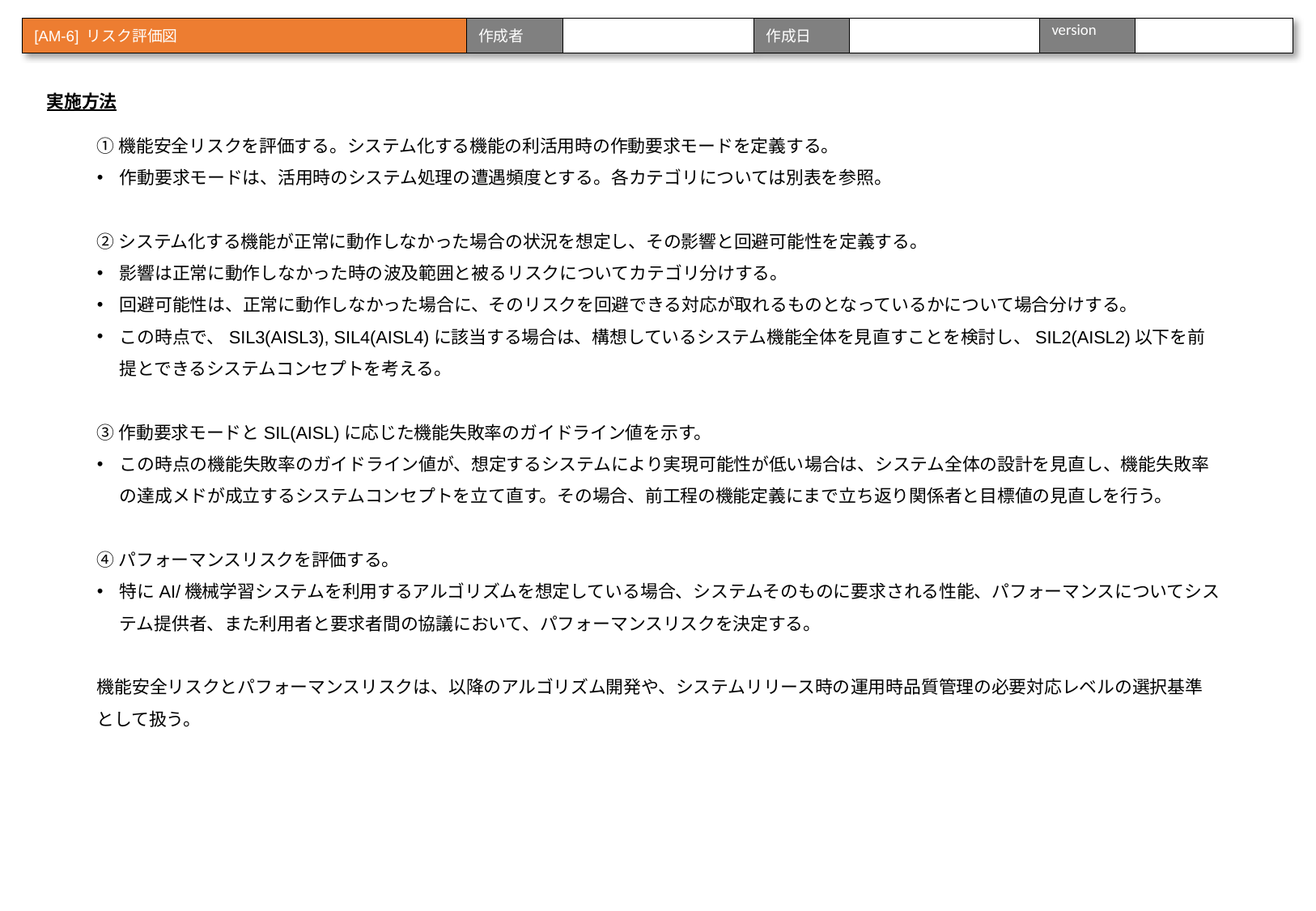

| [AM-6] リスク評価図 | 作成者 |  | 作成日 |  | version |  |
| --- | --- | --- | --- | --- | --- | --- |
実施方法
①機能安全リスクを評価する。システム化する機能の利活用時の作動要求モードを定義する。
作動要求モードは、活用時のシステム処理の遭遇頻度とする。各カテゴリについては別表を参照。

②システム化する機能が正常に動作しなかった場合の状況を想定し、その影響と回避可能性を定義する。
影響は正常に動作しなかった時の波及範囲と被るリスクについてカテゴリ分けする。
回避可能性は、正常に動作しなかった場合に、そのリスクを回避できる対応が取れるものとなっているかについて場合分けする。
この時点で、SIL3(AISL3), SIL4(AISL4)に該当する場合は、構想しているシステム機能全体を見直すことを検討し、SIL2(AISL2)以下を前提とできるシステムコンセプトを考える。

③作動要求モードとSIL(AISL)に応じた機能失敗率のガイドライン値を示す。
この時点の機能失敗率のガイドライン値が、想定するシステムにより実現可能性が低い場合は、システム全体の設計を見直し、機能失敗率の達成メドが成立するシステムコンセプトを立て直す。その場合、前工程の機能定義にまで立ち返り関係者と目標値の見直しを行う。

④パフォーマンスリスクを評価する。
特にAI/機械学習システムを利用するアルゴリズムを想定している場合、システムそのものに要求される性能、パフォーマンスについてシステム提供者、また利用者と要求者間の協議において、パフォーマンスリスクを決定する。

機能安全リスクとパフォーマンスリスクは、以降のアルゴリズム開発や、システムリリース時の運用時品質管理の必要対応レベルの選択基準として扱う。